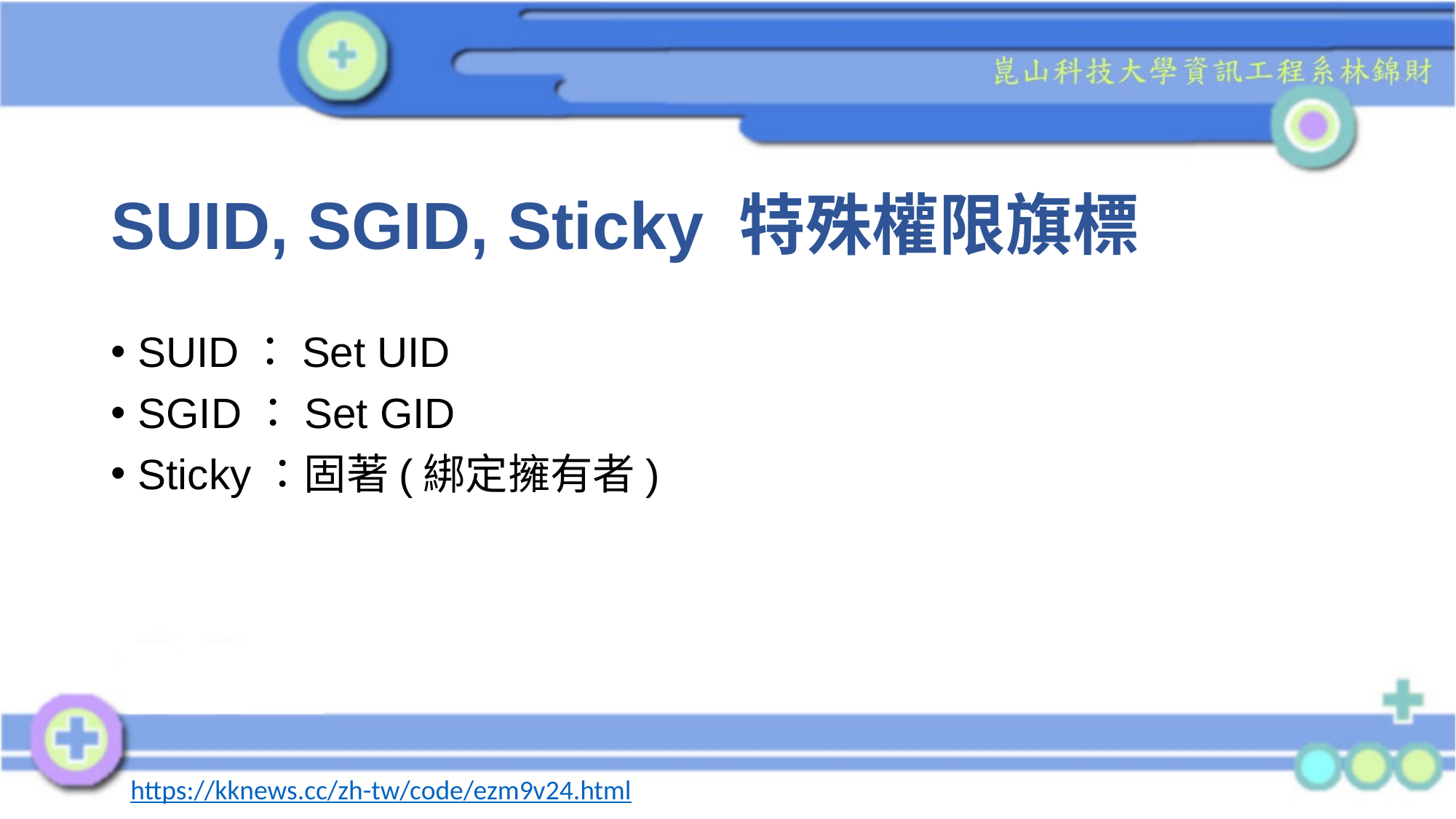

# SUID, SGID, Sticky 特殊權限旗標
SUID：Set UID
SGID：Set GID
Sticky：固著(綁定擁有者)
https://kknews.cc/zh-tw/code/ezm9v24.html